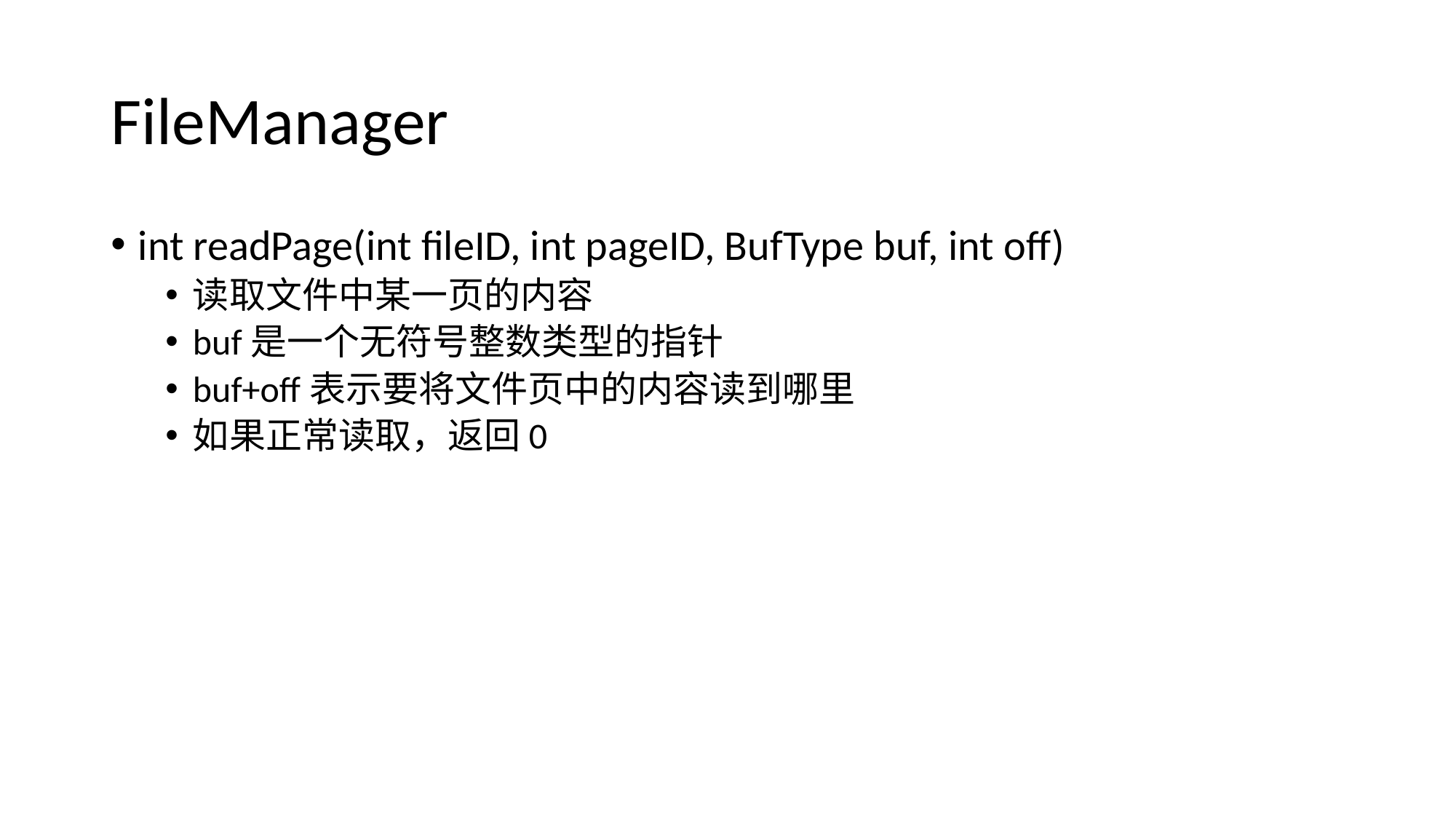

# FileManager
int readPage(int fileID, int pageID, BufType buf, int off)
读取文件中某一页的内容
buf是一个无符号整数类型的指针
buf+off表示要将文件页中的内容读到哪里
如果正常读取，返回0